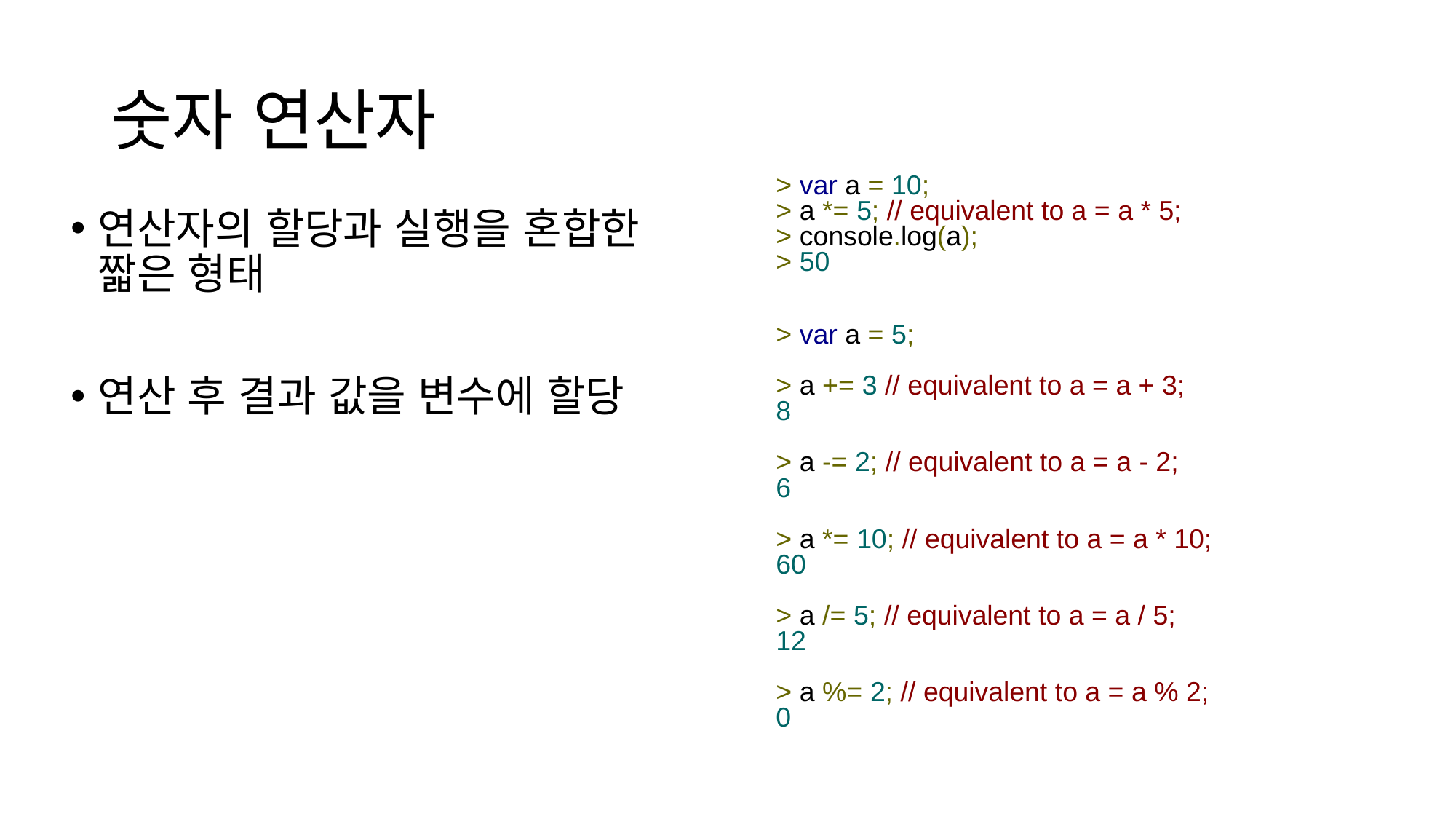

# 숫자 연산자
> var a = 10;
> a *= 5; // equivalent to a = a * 5;
> console.log(a);
> 50
연산자의 할당과 실행을 혼합한 짧은 형태

연산 후 결과 값을 변수에 할당
> var a = 5;

> a += 3 // equivalent to a = a + 3;
8

> a -= 2; // equivalent to a = a - 2;
6

> a *= 10; // equivalent to a = a * 10;
60

> a /= 5; // equivalent to a = a / 5;
12

> a %= 2; // equivalent to a = a % 2;
0